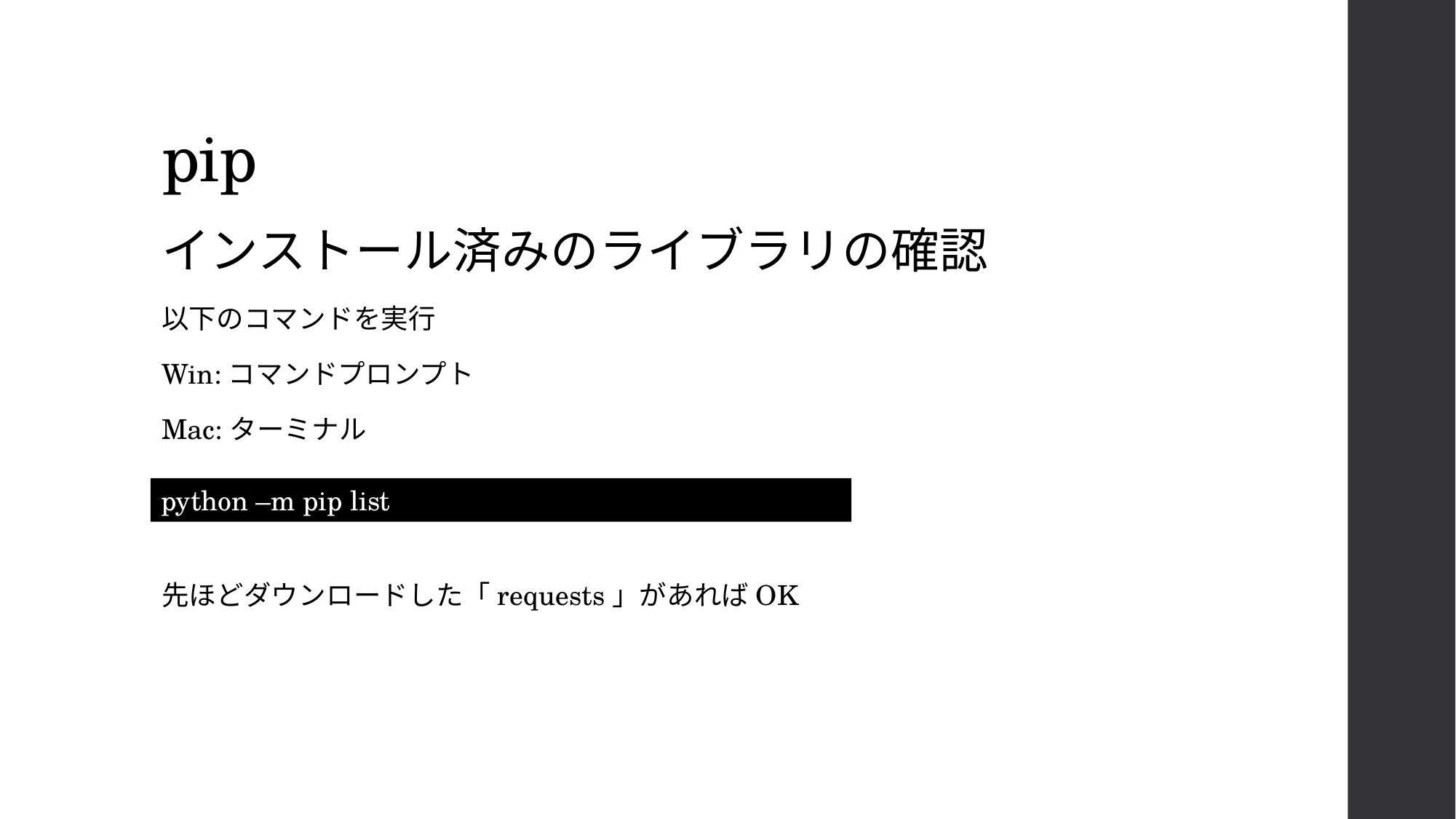

# pip
インストール済みのライブラリの確認
以下のコマンドを実行
Win:コマンドプロンプト
Mac:ターミナル

先ほどダウンロードした「requests」があればOK
python –m pip list